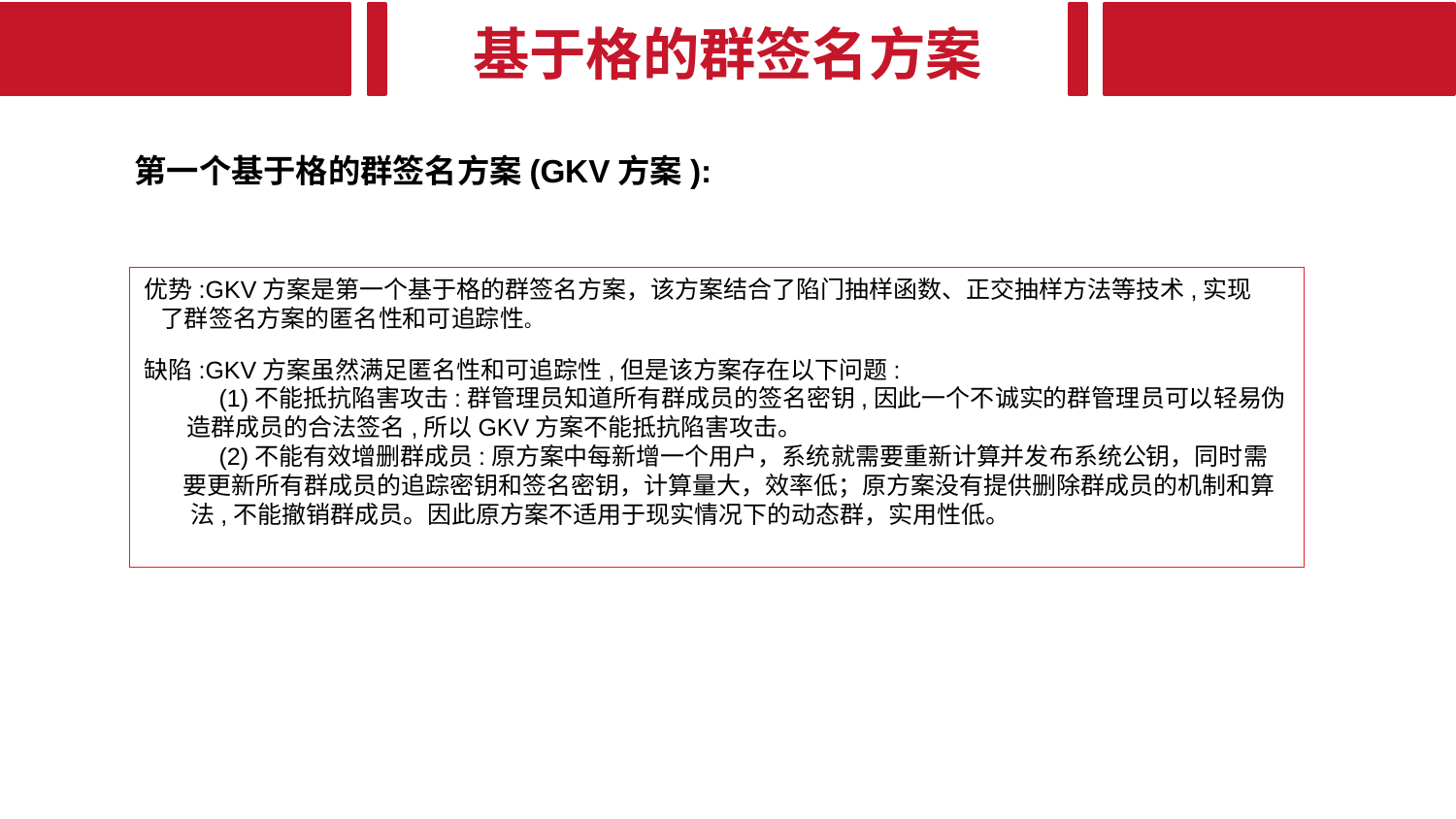

基于格的群签名方案
第一个基于格的群签名方案(GKV方案):
优势:GKV方案是第一个基于格的群签名方案，该方案结合了陷门抽样函数、正交抽样方法等技术,实现           了群签名方案的匿名性和可追踪性。

缺陷:GKV方案虽然满足匿名性和可追踪性,但是该方案存在以下问题:
           (1)不能抵抗陷害攻击:群管理员知道所有群成员的签名密钥,因此一个不诚实的群管理员可以轻易伪         造群成员的合法签名,所以GKV方案不能抵抗陷害攻击。
           (2)不能有效增删群成员:原方案中每新增一个用户，系统就需要重新计算并发布系统公钥，同时需        要更新所有群成员的追踪密钥和签名密钥，计算量大，效率低；原方案没有提供删除群成员的机制和算        法,不能撤销群成员。因此原方案不适用于现实情况下的动态群，实用性低。